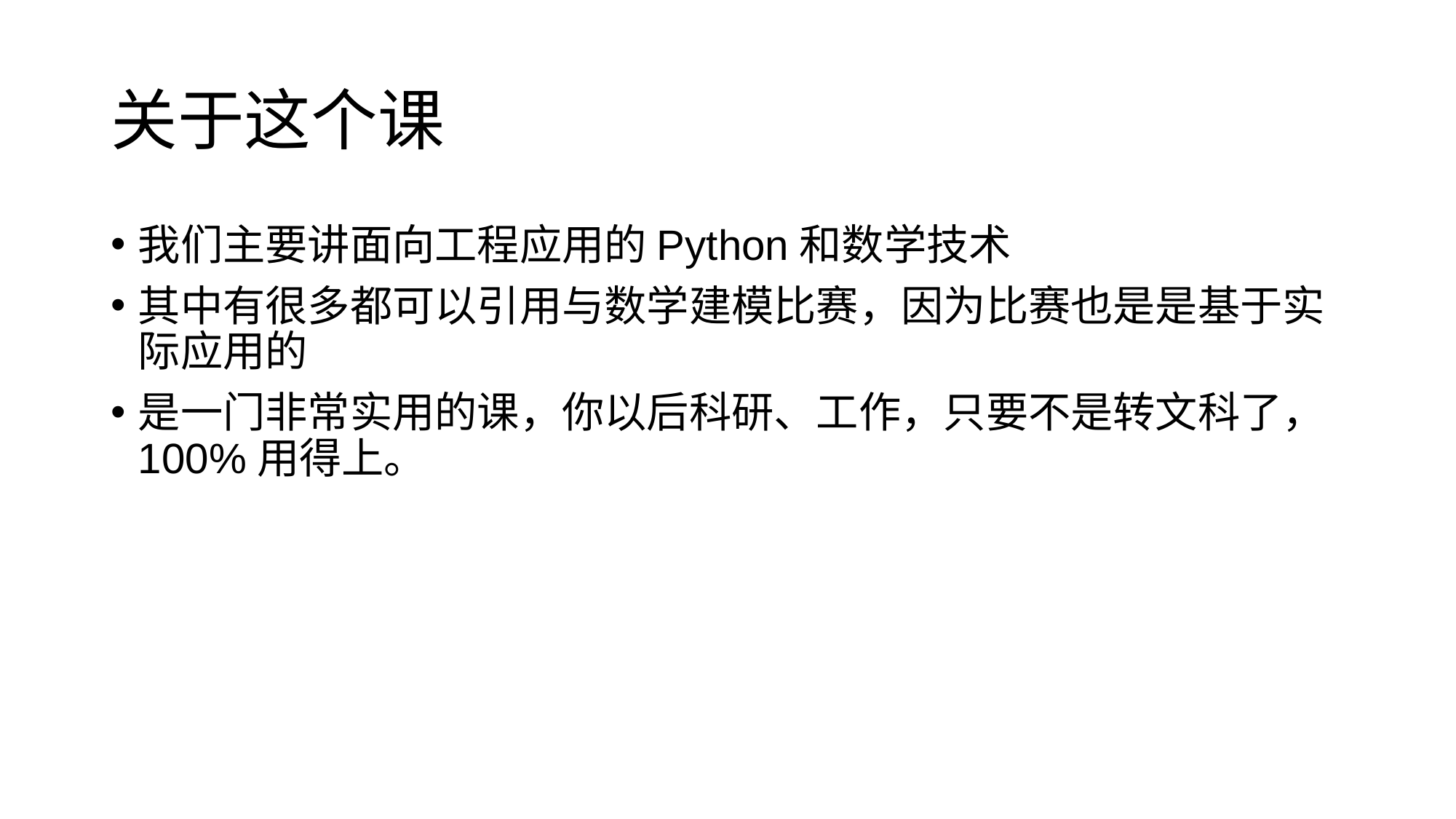

# 关于这个课
我们主要讲面向工程应用的Python和数学技术
其中有很多都可以引用与数学建模比赛，因为比赛也是是基于实际应用的
是一门非常实用的课，你以后科研、工作，只要不是转文科了，100%用得上。